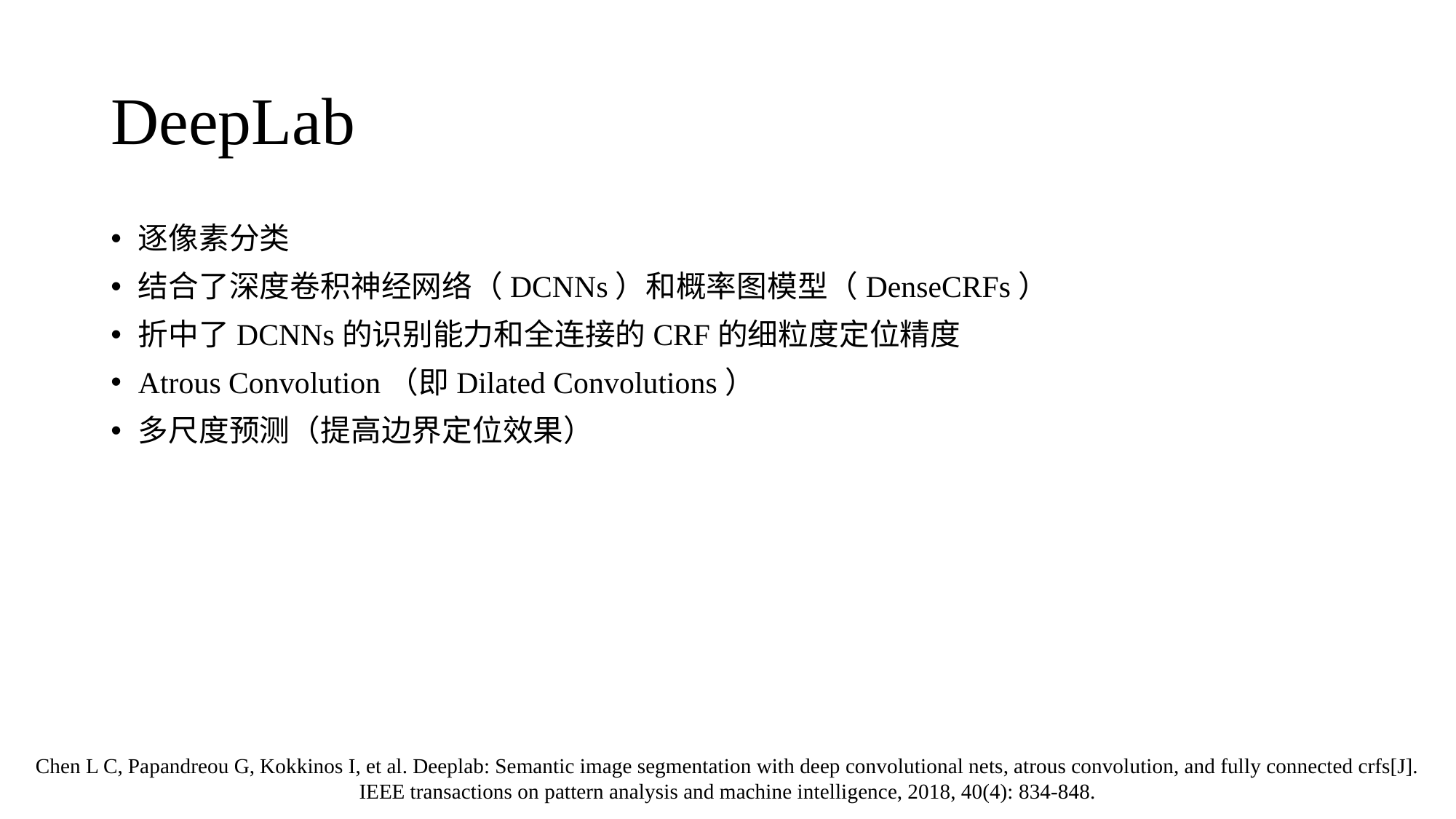

# DeepLab
逐像素分类
结合了深度卷积神经网络（DCNNs）和概率图模型（DenseCRFs）
折中了DCNNs的识别能力和全连接的CRF的细粒度定位精度
Atrous Convolution（即Dilated Convolutions）
多尺度预测（提高边界定位效果）
Chen L C, Papandreou G, Kokkinos I, et al. Deeplab: Semantic image segmentation with deep convolutional nets, atrous convolution, and fully connected crfs[J]. IEEE transactions on pattern analysis and machine intelligence, 2018, 40(4): 834-848.